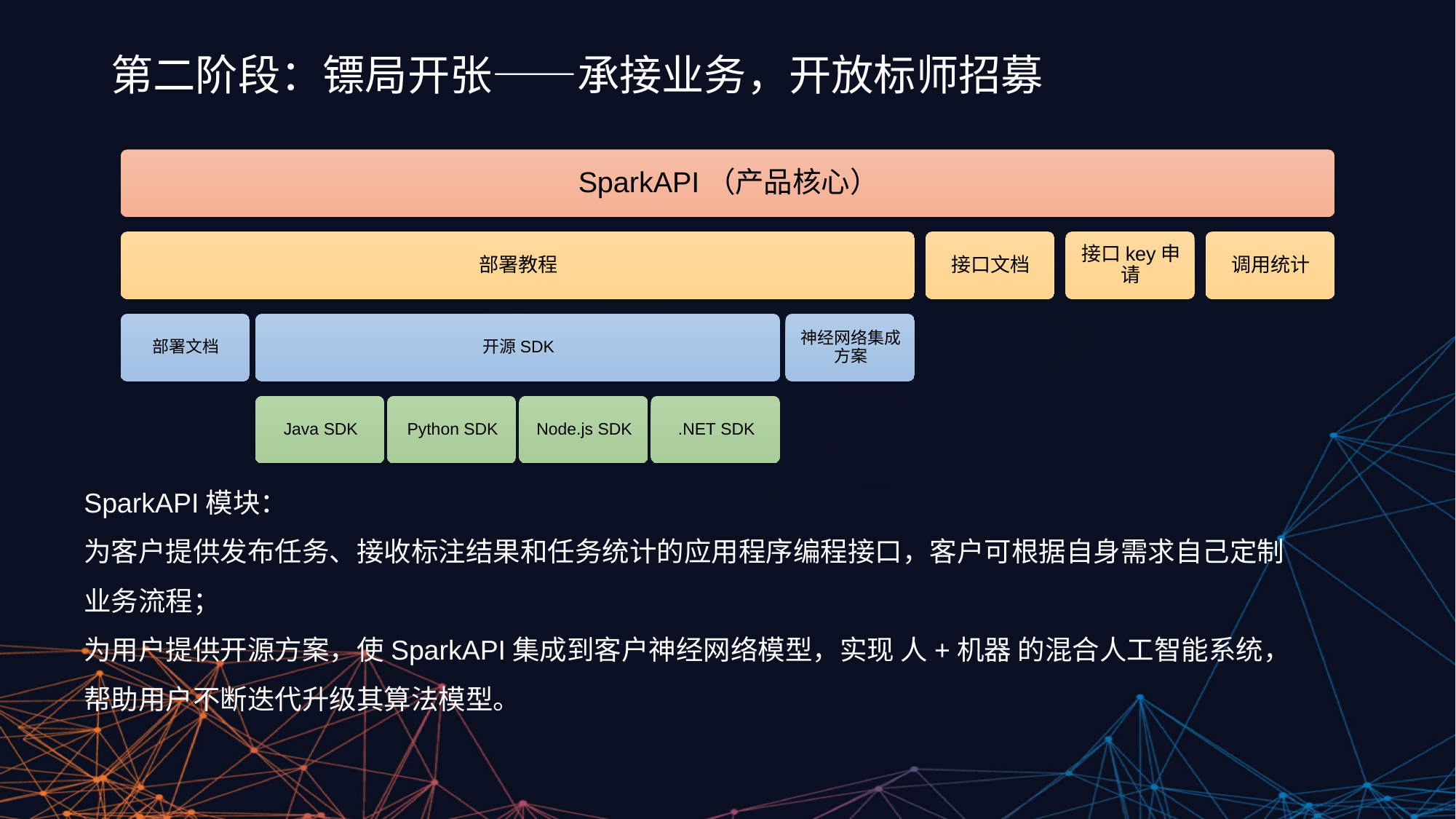

# 第二阶段：镖局开张——承接业务，开放标师招募
SparkAPI（产品核心）
部署教程
部署文档
开源SDK
Java SDK
Python SDK
Node.js SDK
.NET SDK
神经网络集成方案
接口文档
接口key申请
调用统计
SparkAPI模块：
为客户提供发布任务、接收标注结果和任务统计的应用程序编程接口，客户可根据自身需求自己定制业务流程；
为用户提供开源方案，使SparkAPI集成到客户神经网络模型，实现 人+机器 的混合人工智能系统，帮助用户不断迭代升级其算法模型。